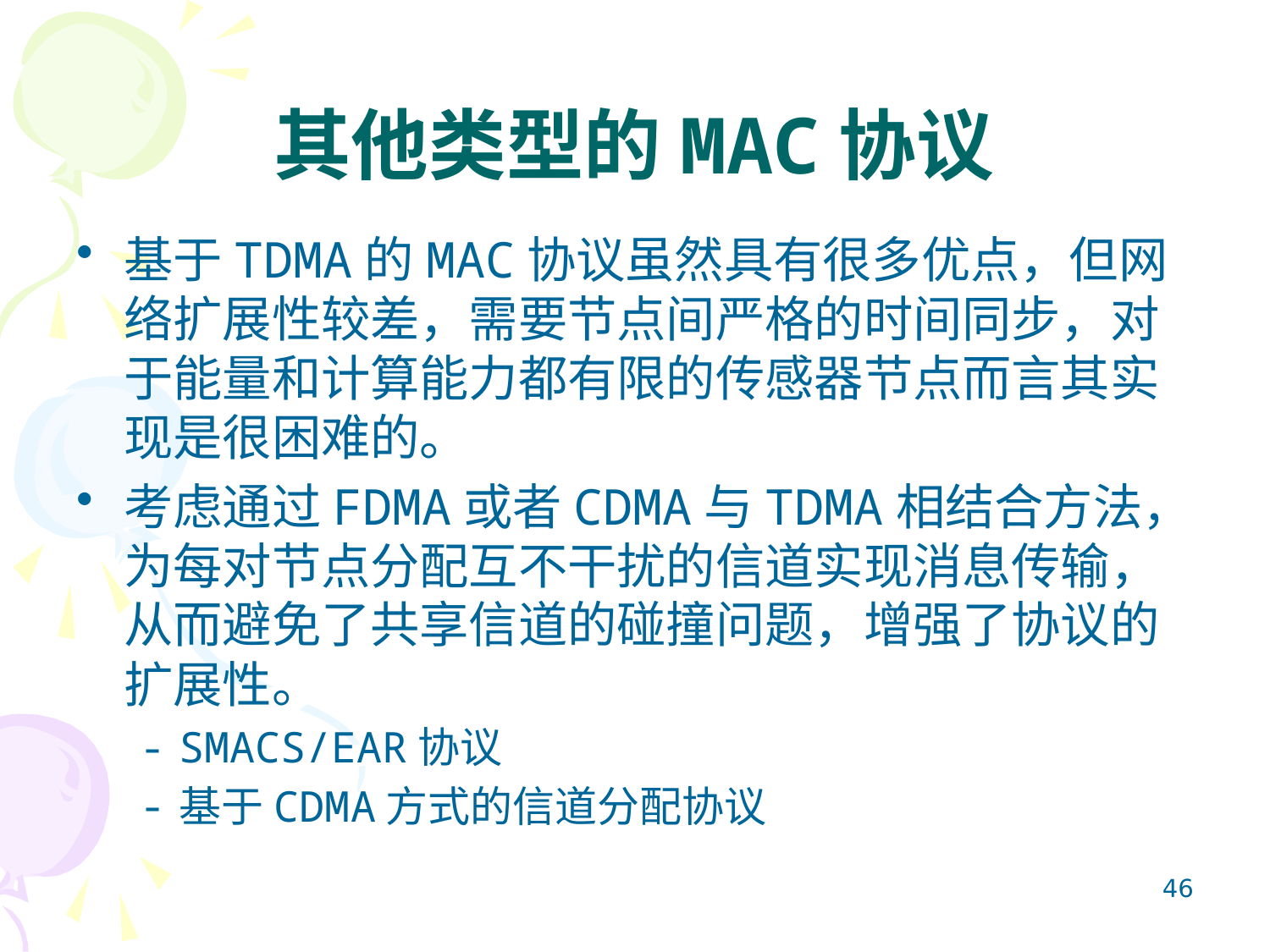

# 其他类型的MAC协议
基于TDMA的MAC协议虽然具有很多优点，但网络扩展性较差，需要节点间严格的时间同步，对于能量和计算能力都有限的传感器节点而言其实现是很困难的。
考虑通过FDMA或者CDMA与TDMA相结合方法，为每对节点分配互不干扰的信道实现消息传输，从而避免了共享信道的碰撞问题，增强了协议的扩展性。
SMACS/EAR协议
基于CDMA方式的信道分配协议

46